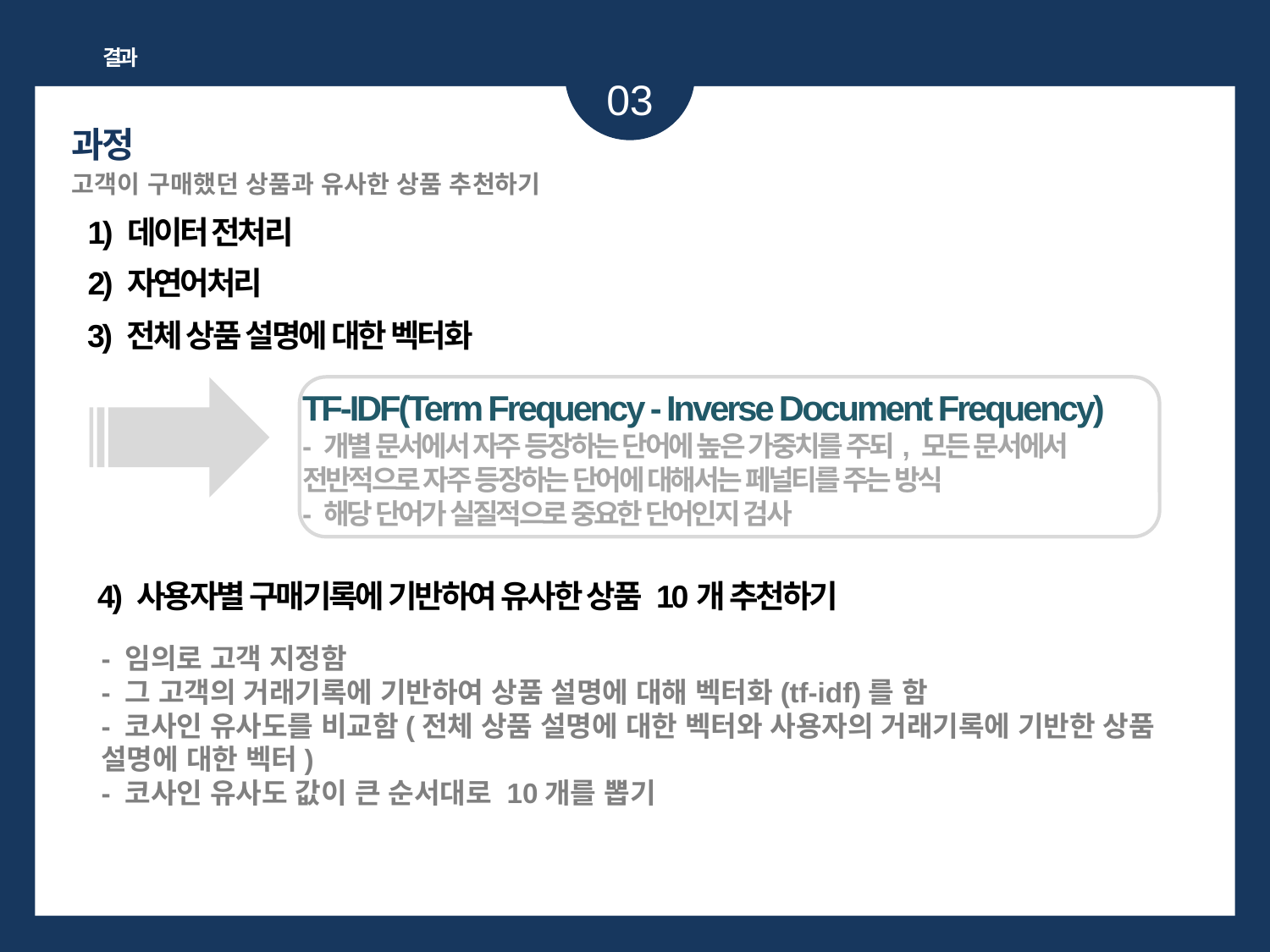

결과
03

과정
고객이 구매했던 상품과 유사한 상품 추천하기
1) 데이터 전처리
2) 자연어처리
3) 전체 상품 설명에 대한 벡터화
TF-IDF(Term Frequency - Inverse Document Frequency)
- 개별 문서에서 자주 등장하는 단어에 높은 가중치를 주되, 모든 문서에서 전반적으로 자주 등장하는 단어에 대해서는 페널티를 주는 방식
- 해당 단어가 실질적으로 중요한 단어인지 검사

4) 사용자별 구매기록에 기반하여 유사한 상품 10개 추천하기
- 임의로 고객 지정함
- 그 고객의 거래기록에 기반하여 상품 설명에 대해 벡터화(tf-idf)를 함
- 코사인 유사도를 비교함(전체 상품 설명에 대한 벡터와 사용자의 거래기록에 기반한 상품 설명에 대한 벡터)
- 코사인 유사도 값이 큰 순서대로 10개를 뽑기